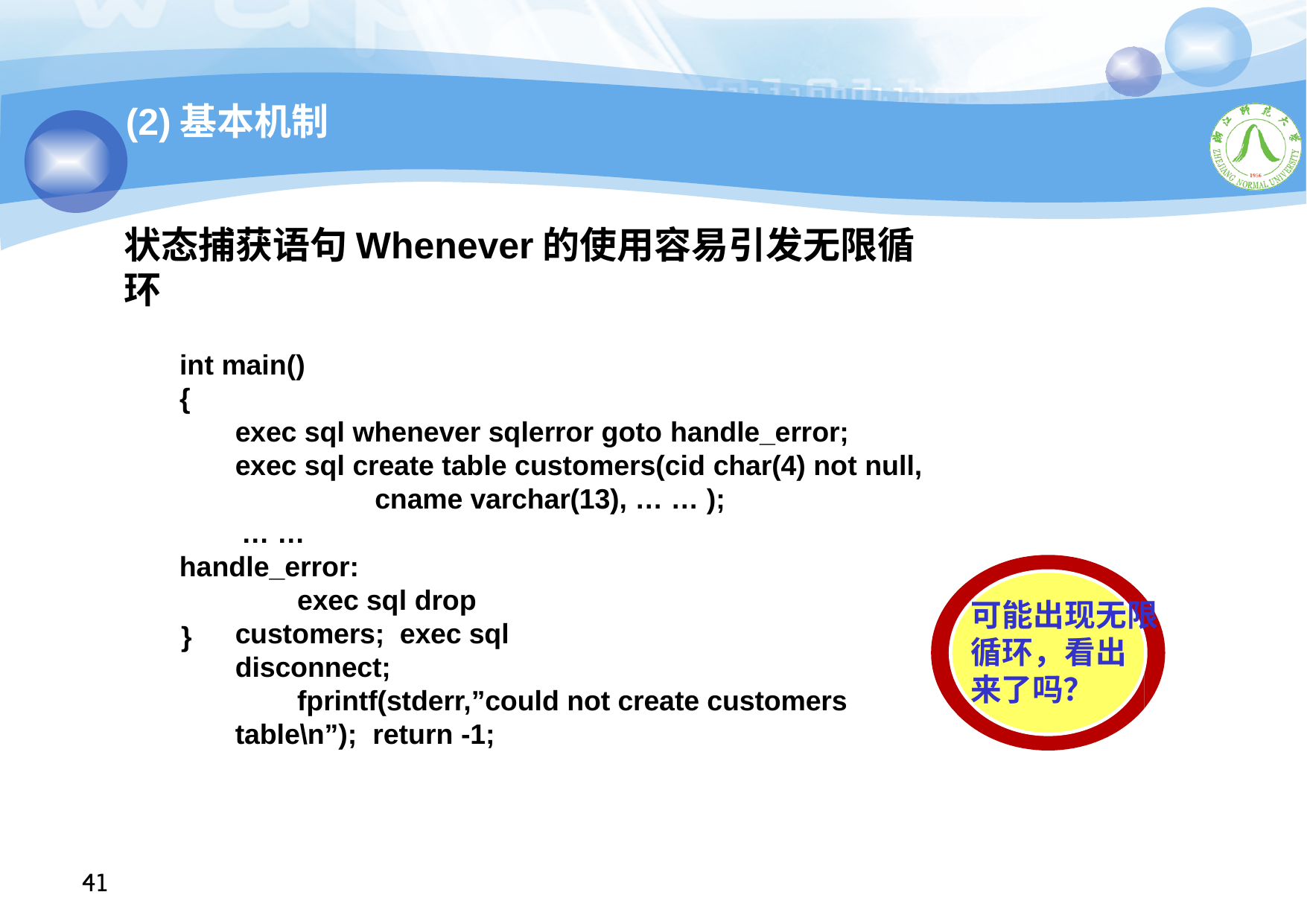

(2)基本机制
状态捕获语句Whenever的使用容易引发无限循环
int main()
{
exec sql whenever sqlerror goto handle_error;
exec sql create table customers(cid char(4) not null,  cname varchar(13), … … );
… …  handle_error:
exec sql drop customers;  exec sql disconnect;
fprintf(stderr,”could not create customers table\n”);  return -1;

可能出现无限 循环，看出 来了吗？
}
41